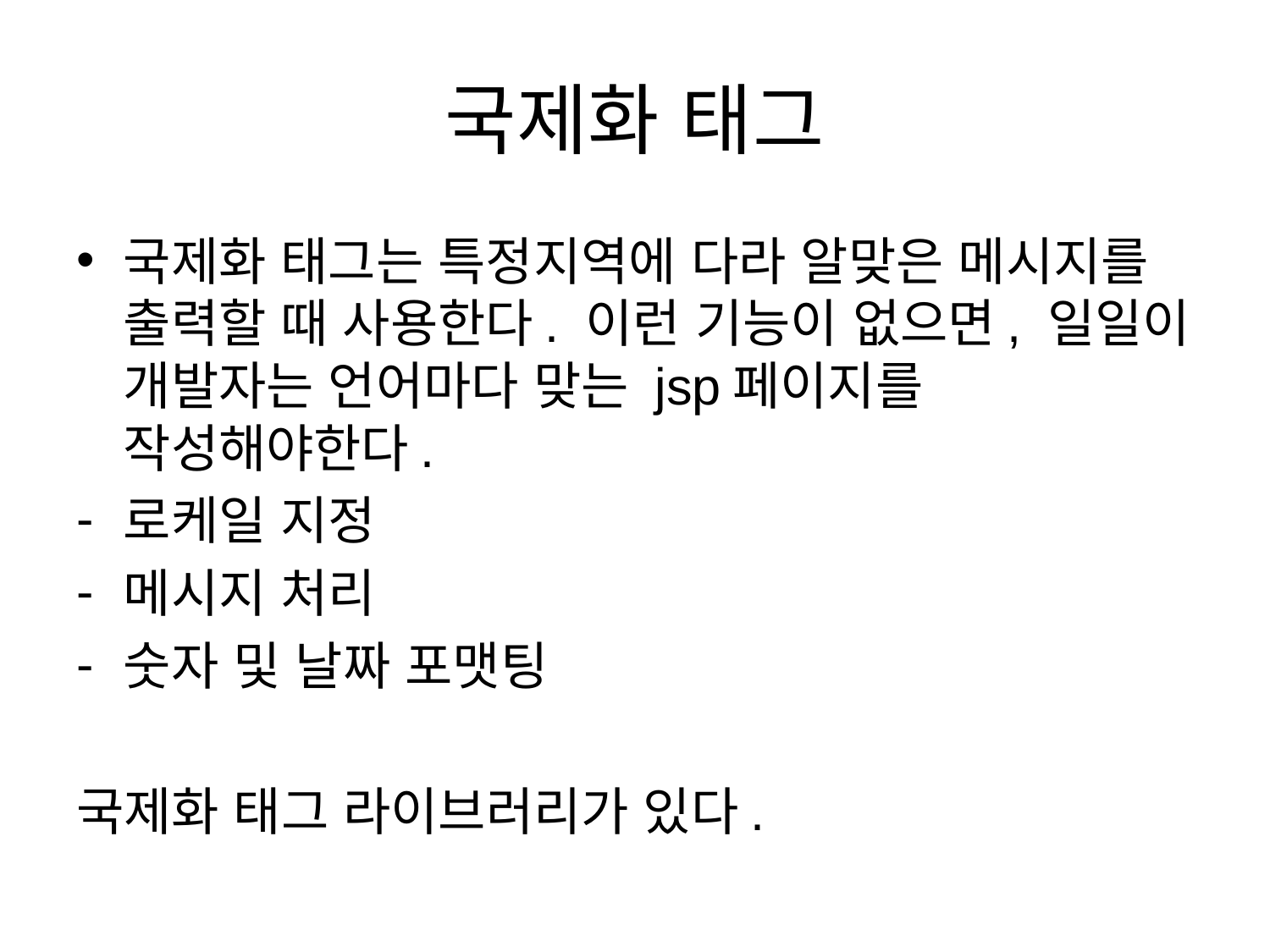

# 국제화 태그
국제화 태그는 특정지역에 다라 알맞은 메시지를 출력할 때 사용한다. 이런 기능이 없으면, 일일이 개발자는 언어마다 맞는 jsp페이지를 작성해야한다.
로케일 지정
메시지 처리
숫자 및 날짜 포맷팅

국제화 태그 라이브러리가 있다.